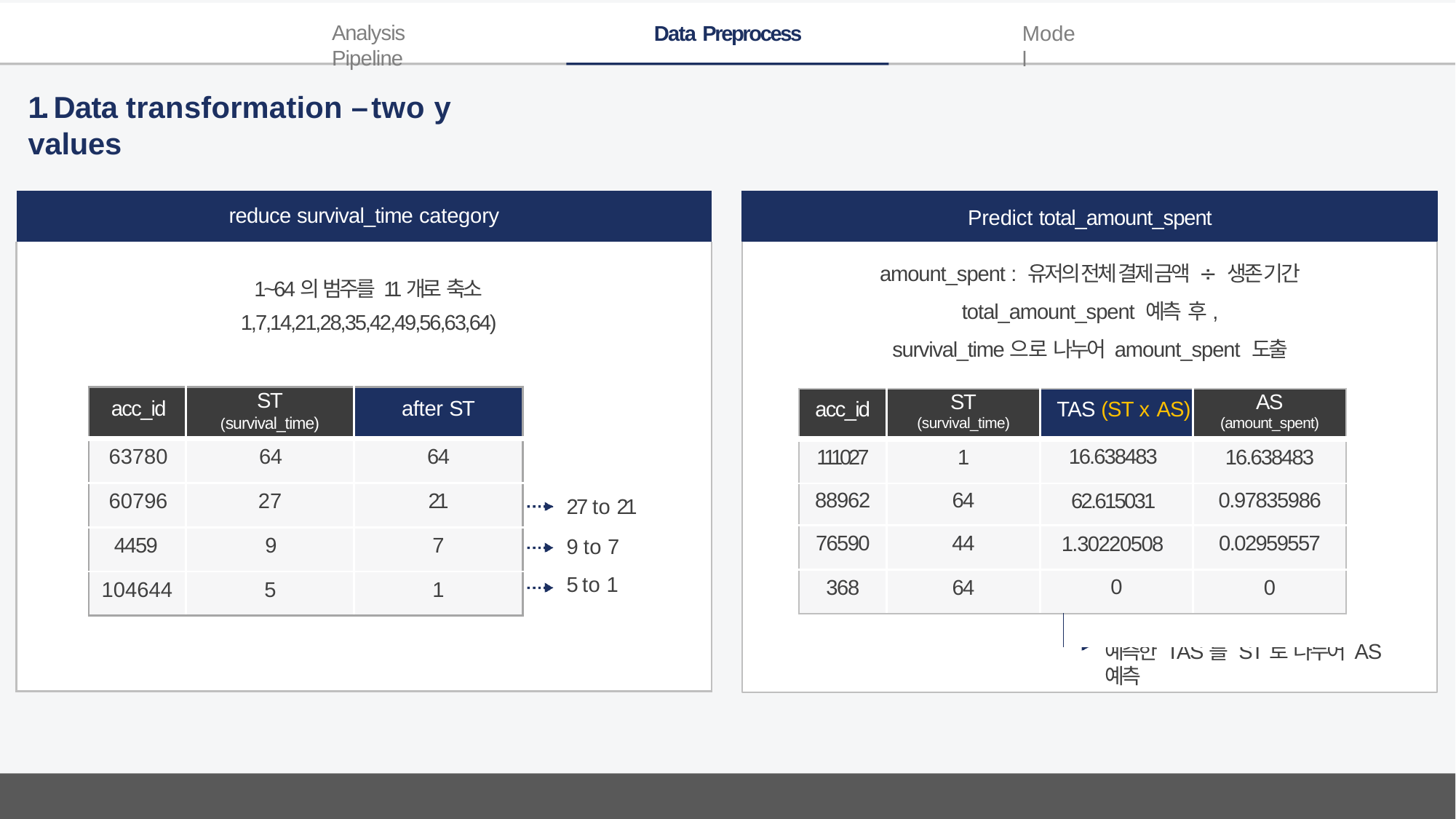

Analysis Pipeline
Data Preprocess
Model

1. Data transformation – two y values

| reduce survival\_time category |  |
| --- | --- |
| 1~64의 범주를 11개로 축소 |  |
| 1,7,14,21,28,35,42,49,56,63,64) |  |
|  | 27 to 21 |
|  | 9 to 7 |
|  | 5 to 1 |
Predict total_amount_spent
amount_spent : 유저의 전체 결제 금액 ÷ 생존 기간  total_amount_spent 예측 후,
survival_time으로 나누어 amount_spent 도출

| acc\_id | ST (survival\_time) | after ST |
| --- | --- | --- |
| 63780 | 64 | 64 |
| 60796 | 27 | 21 |
| 4459 | 9 | 7 |
| 104644 | 5 | 1 |
| acc\_id | ST (survival\_time) | TAS (ST x AS) |  | AS (amount\_spent) |
| --- | --- | --- | --- | --- |
| 111027 | 1 | 16.638483 |  | 16.638483 |
| 88962 | 64 | 62.615031 |  | 0.97835986 |
| 76590 | 44 | 1.30220508 |  | 0.02959557 |
| 368 | 64 | 0 |  | 0 |
|  |  |  |  |  |

예측한 TAS를 ST로 나누어 AS 예측